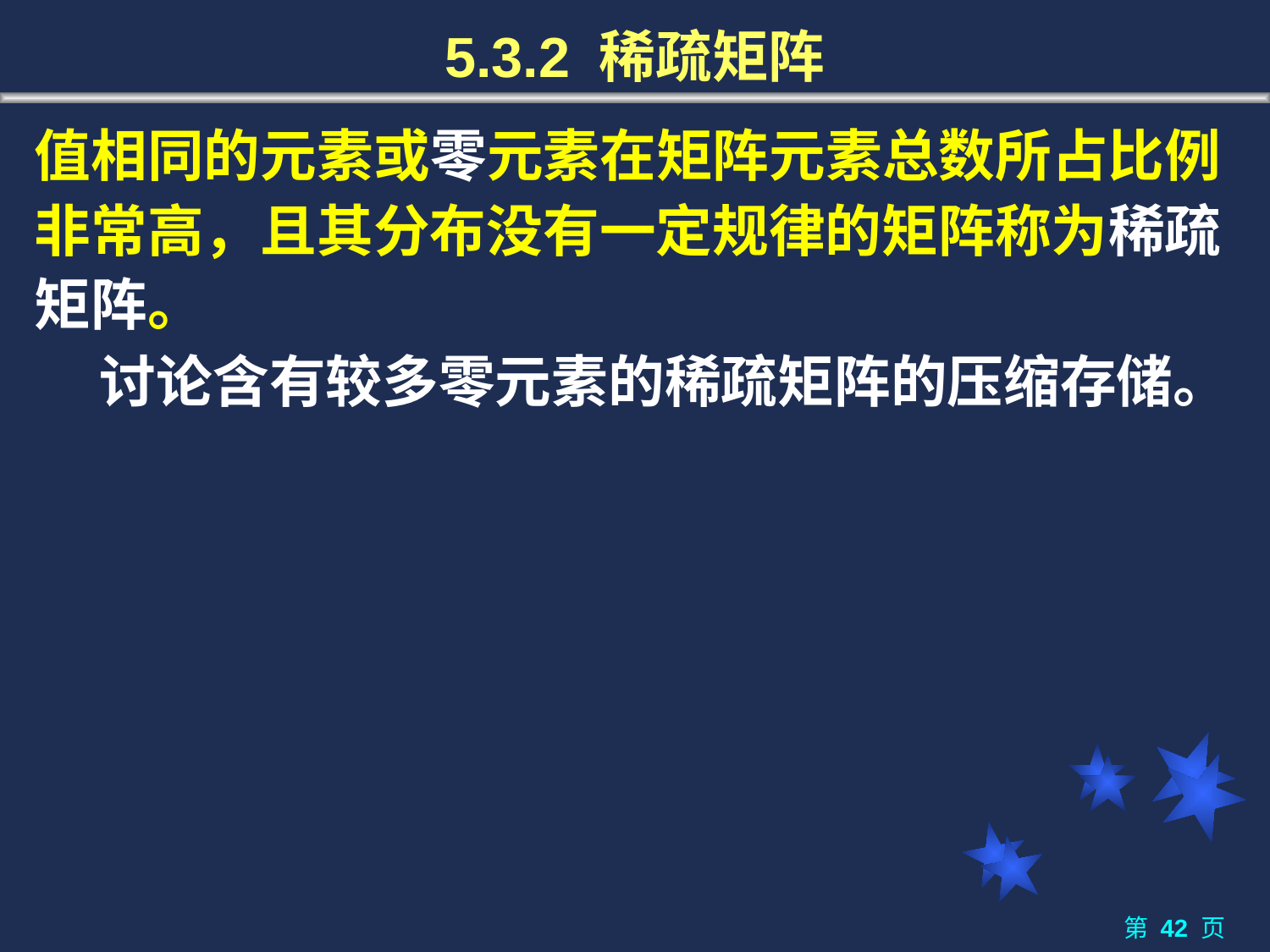

# 5.3.2 稀疏矩阵
值相同的元素或零元素在矩阵元素总数所占比例非常高，且其分布没有一定规律的矩阵称为稀疏矩阵。
    讨论含有较多零元素的稀疏矩阵的压缩存储。
第 42 页